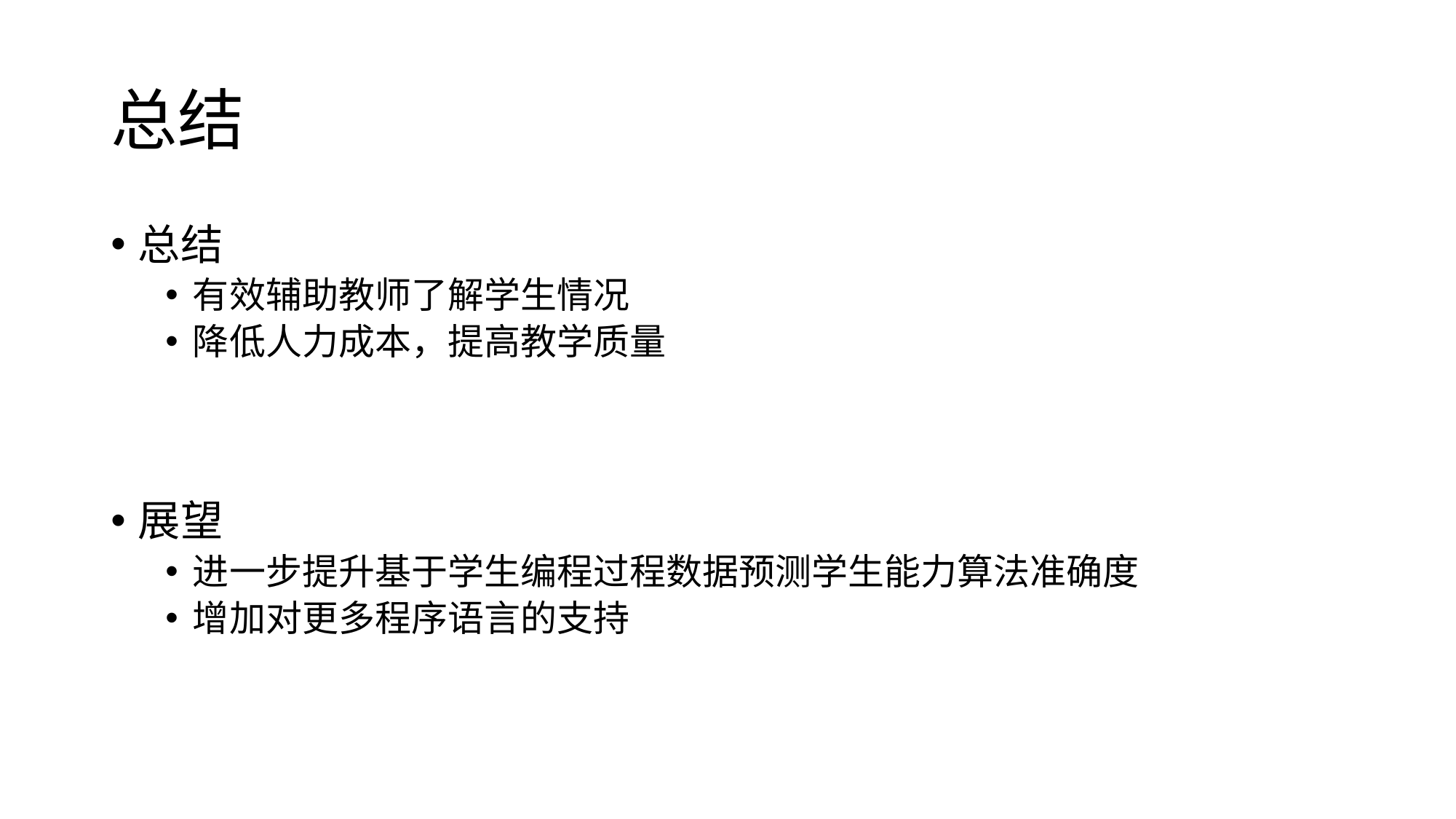

# 总结
总结
有效辅助教师了解学生情况
降低人力成本，提高教学质量

展望
进一步提升基于学生编程过程数据预测学生能力算法准确度
增加对更多程序语言的支持